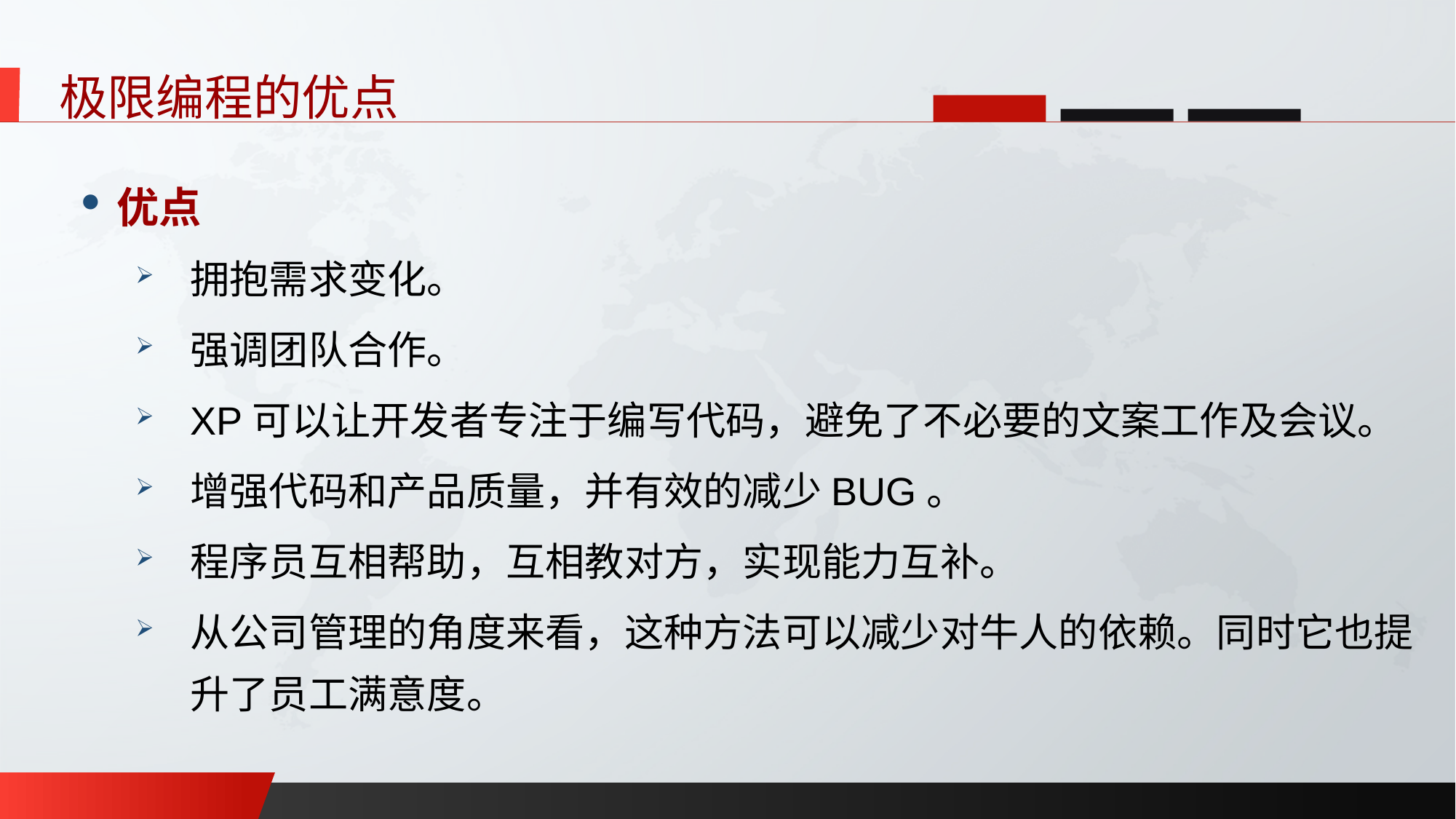

极限编程的优点

优点
拥抱需求变化。
强调团队合作。
XP可以让开发者专注于编写代码，避免了不必要的文案工作及会议。
增强代码和产品质量，并有效的减少BUG。
程序员互相帮助，互相教对方，实现能力互补。
从公司管理的角度来看，这种方法可以减少对牛人的依赖。同时它也提升了员工满意度。